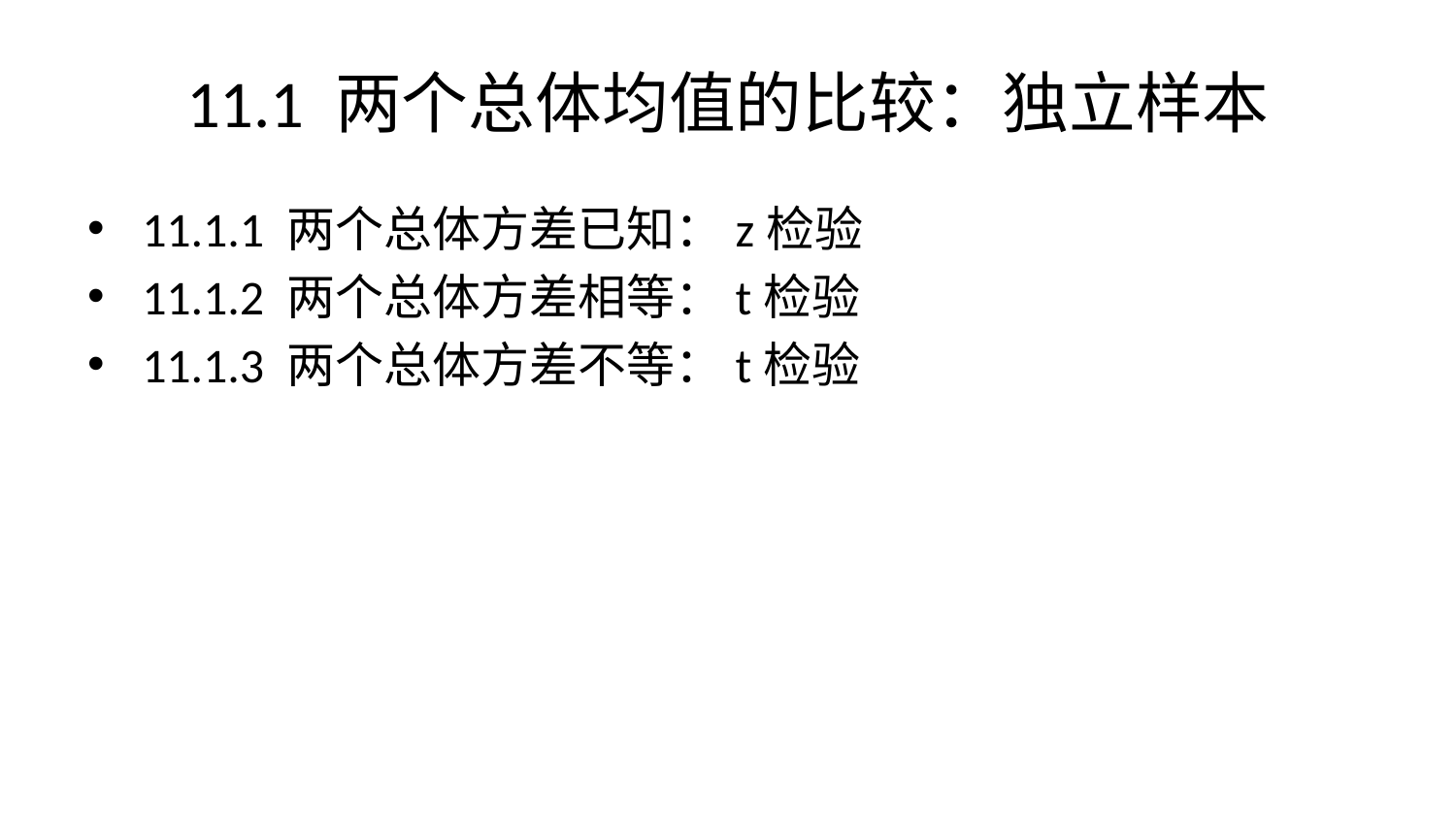

# 11.1 两个总体均值的比较：独立样本
11.1.1 两个总体方差已知：z检验
11.1.2 两个总体方差相等：t检验
11.1.3 两个总体方差不等：t检验